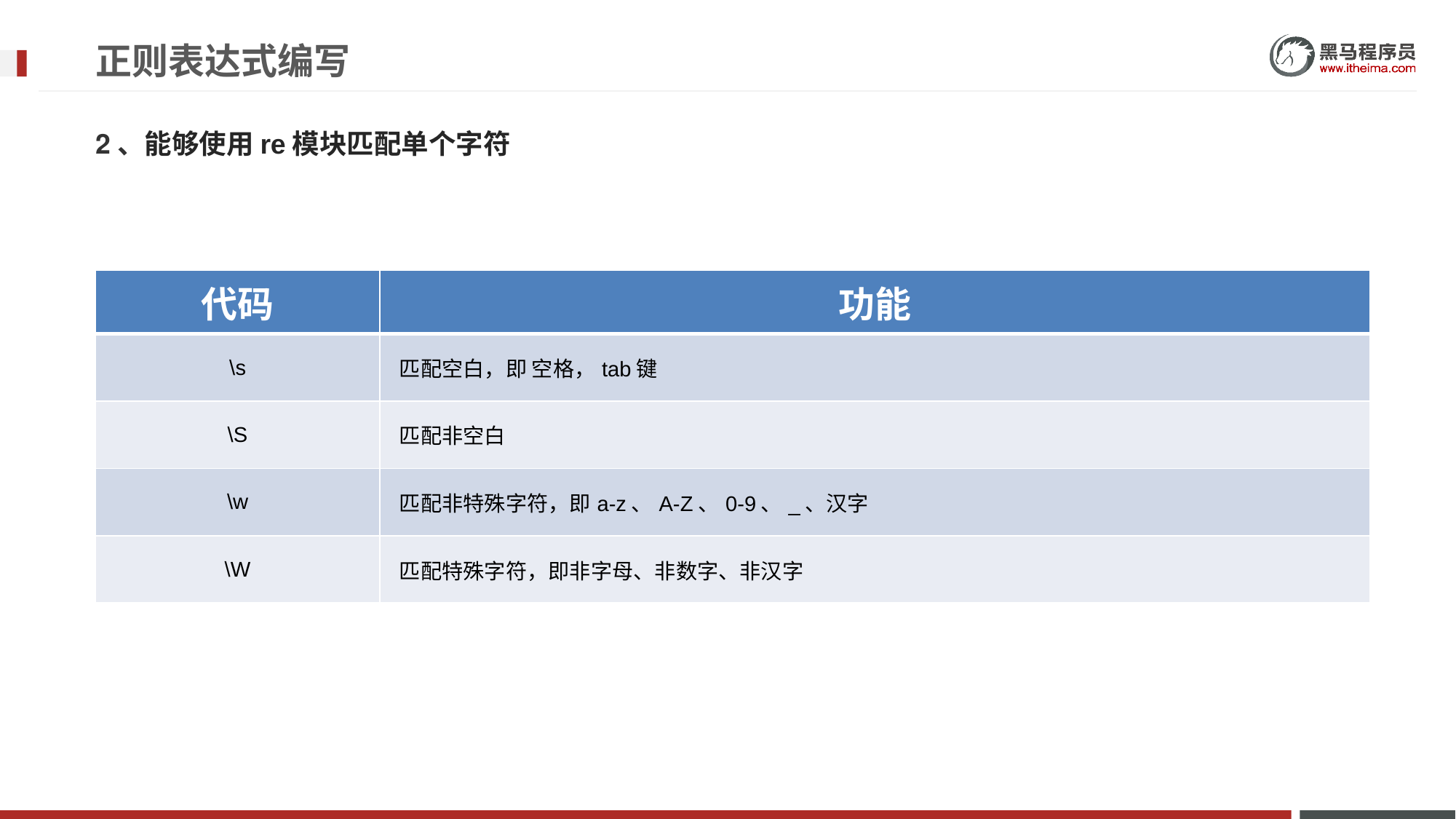

# 正则表达式编写
2、能够使用re模块匹配单个字符
| 代码 | 功能 |
| --- | --- |
| \s | 匹配空白，即 空格，tab键 |
| \S | 匹配非空白 |
| \w | 匹配非特殊字符，即a-z、A-Z、0-9、\_、汉字 |
| \W | 匹配特殊字符，即非字母、非数字、非汉字 |